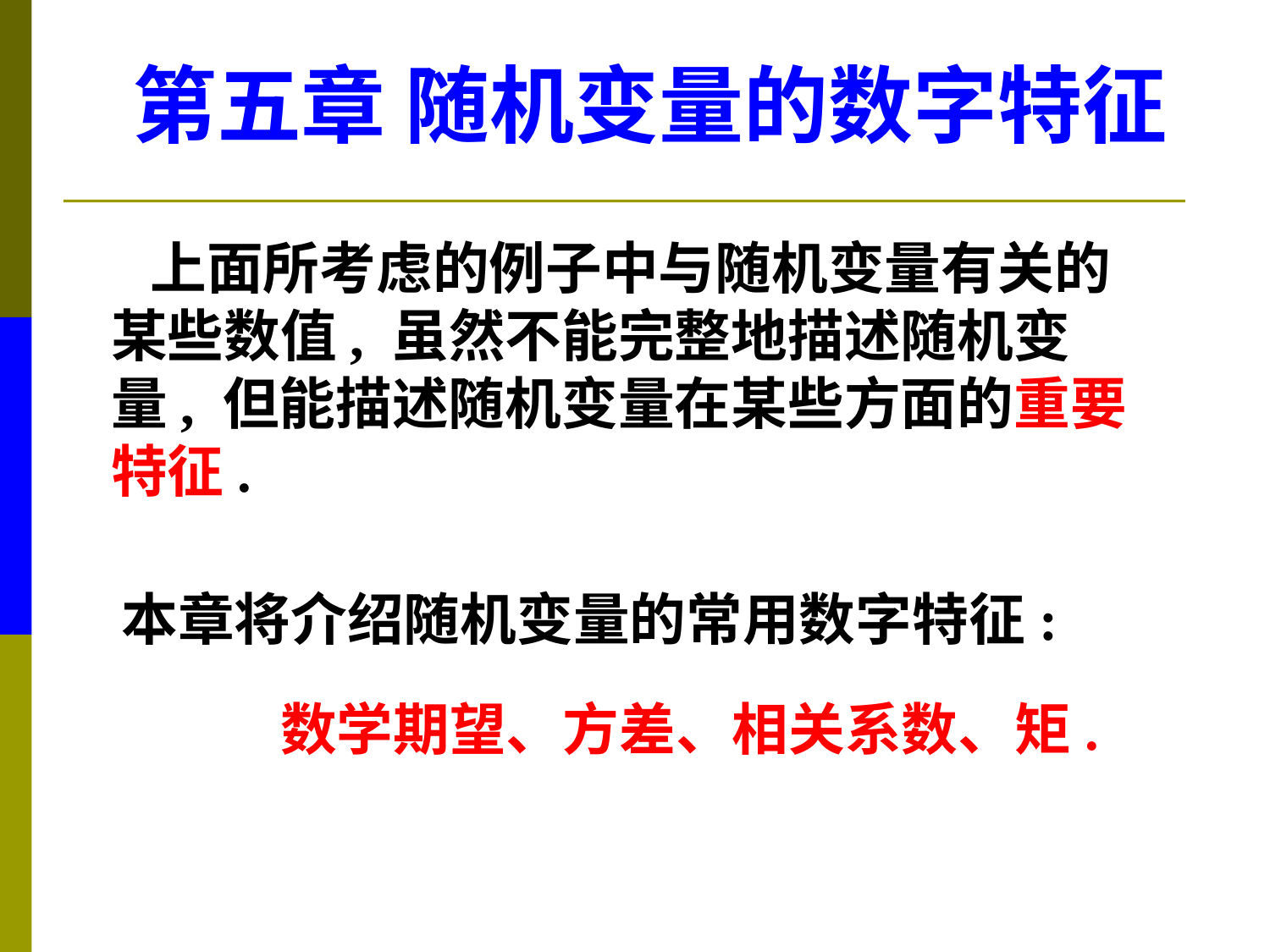

第五章 随机变量的数字特征
  上面所考虑的例子中与随机变量有关的
某些数值, 虽然不能完整地描述随机变
量, 但能描述随机变量在某些方面的重要
特征.
本章将介绍随机变量的常用数字特征:
数学期望、方差、相关系数、矩.